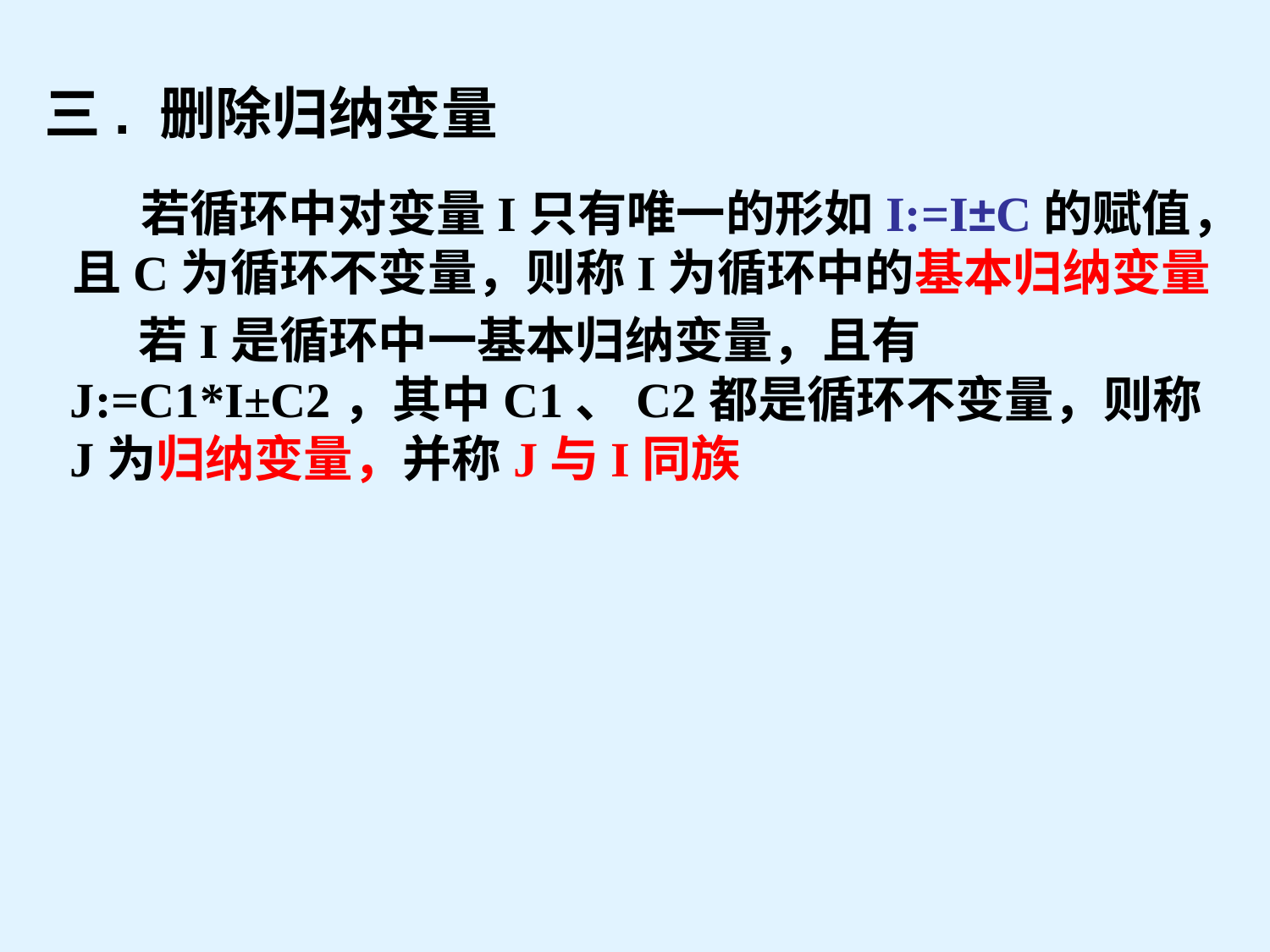

三. 删除归纳变量
     若循环中对变量I只有唯一的形如I:=I±C的赋值，且C为循环不变量，则称I为循环中的基本归纳变量
     若I是循环中一基本归纳变量，且有J:=C1*I±C2，其中C1、C2都是循环不变量，则称J为归纳变量，并称J与I同族